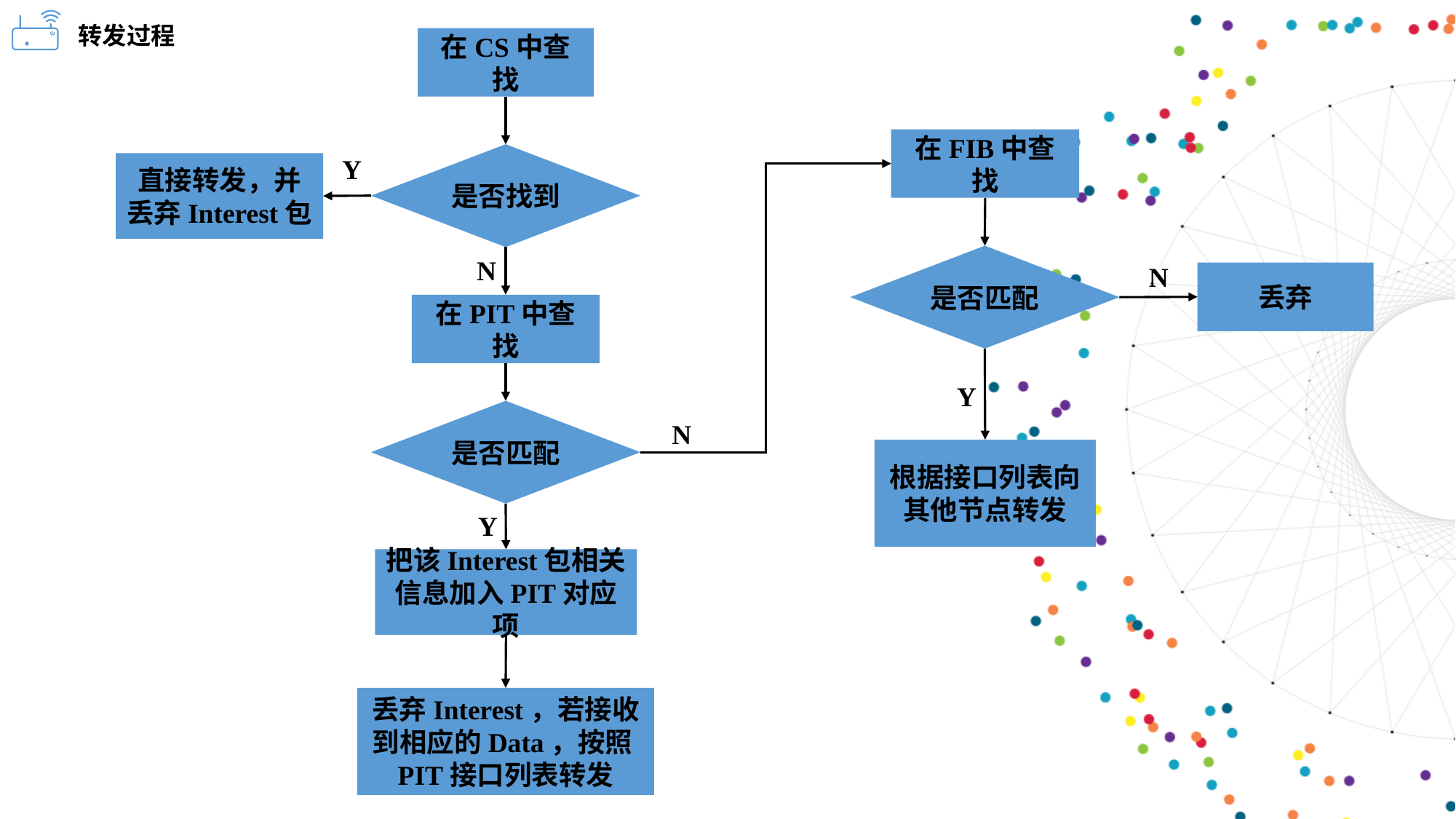

转发过程
在CS中查找
在FIB中查找
是否找到
Y
直接转发，并丢弃Interest包
是否匹配
N
N
丢弃
在PIT中查找
Y
是否匹配
N
根据接口列表向其他节点转发
Y
把该Interest包相关信息加入PIT对应项
丢弃Interest，若接收到相应的Data，按照PIT接口列表转发